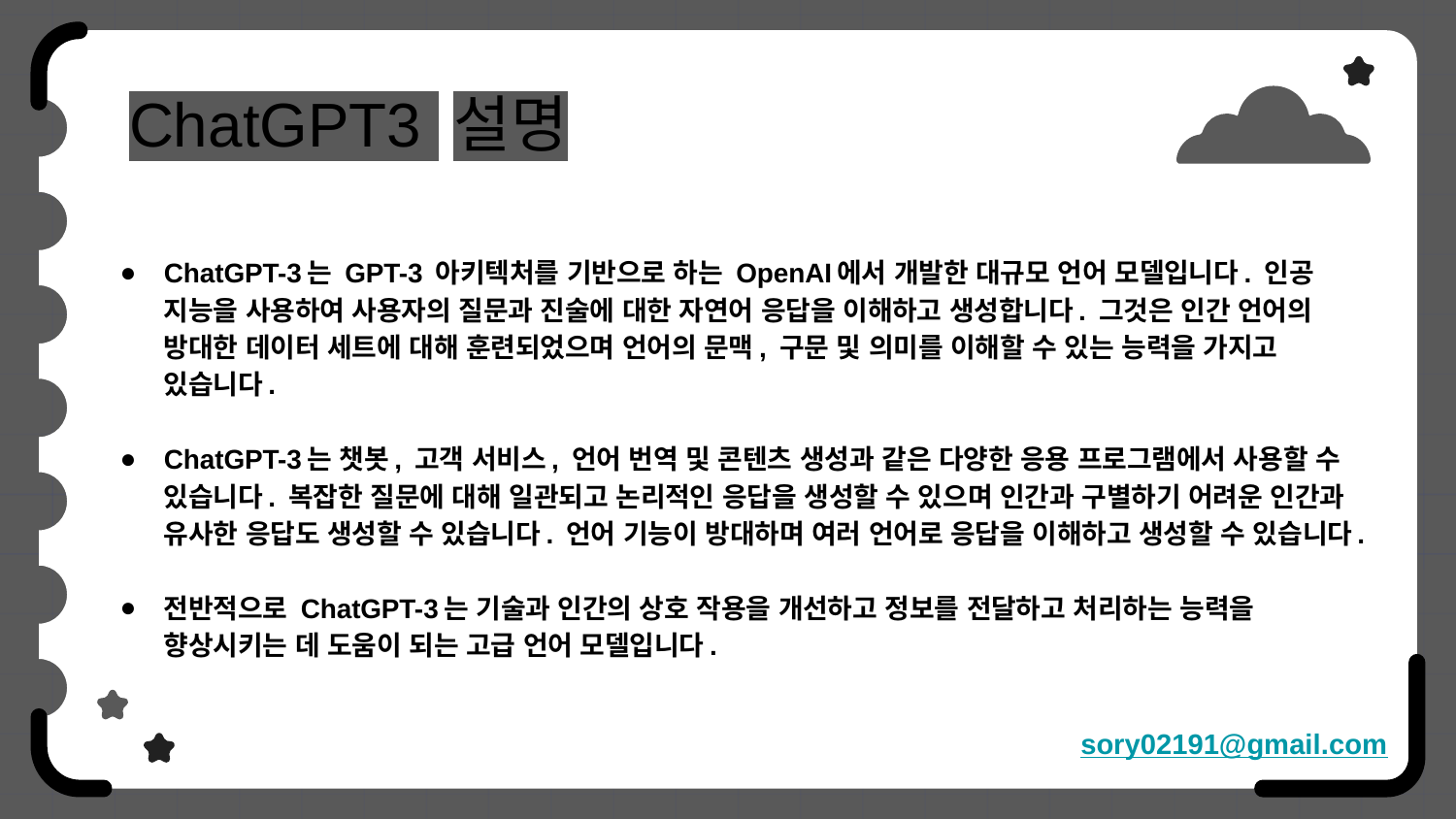

# ChatGPT3 설명

ChatGPT-3는 GPT-3 아키텍처를 기반으로 하는 OpenAI에서 개발한 대규모 언어 모델입니다. 인공 지능을 사용하여 사용자의 질문과 진술에 대한 자연어 응답을 이해하고 생성합니다. 그것은 인간 언어의 방대한 데이터 세트에 대해 훈련되었으며 언어의 문맥, 구문 및 의미를 이해할 수 있는 능력을 가지고 있습니다.

ChatGPT-3는 챗봇, 고객 서비스, 언어 번역 및 콘텐츠 생성과 같은 다양한 응용 프로그램에서 사용할 수 있습니다. 복잡한 질문에 대해 일관되고 논리적인 응답을 생성할 수 있으며 인간과 구별하기 어려운 인간과 유사한 응답도 생성할 수 있습니다. 언어 기능이 방대하며 여러 언어로 응답을 이해하고 생성할 수 있습니다.

전반적으로 ChatGPT-3는 기술과 인간의 상호 작용을 개선하고 정보를 전달하고 처리하는 능력을 향상시키는 데 도움이 되는 고급 언어 모델입니다.

sory02191@gmail.com